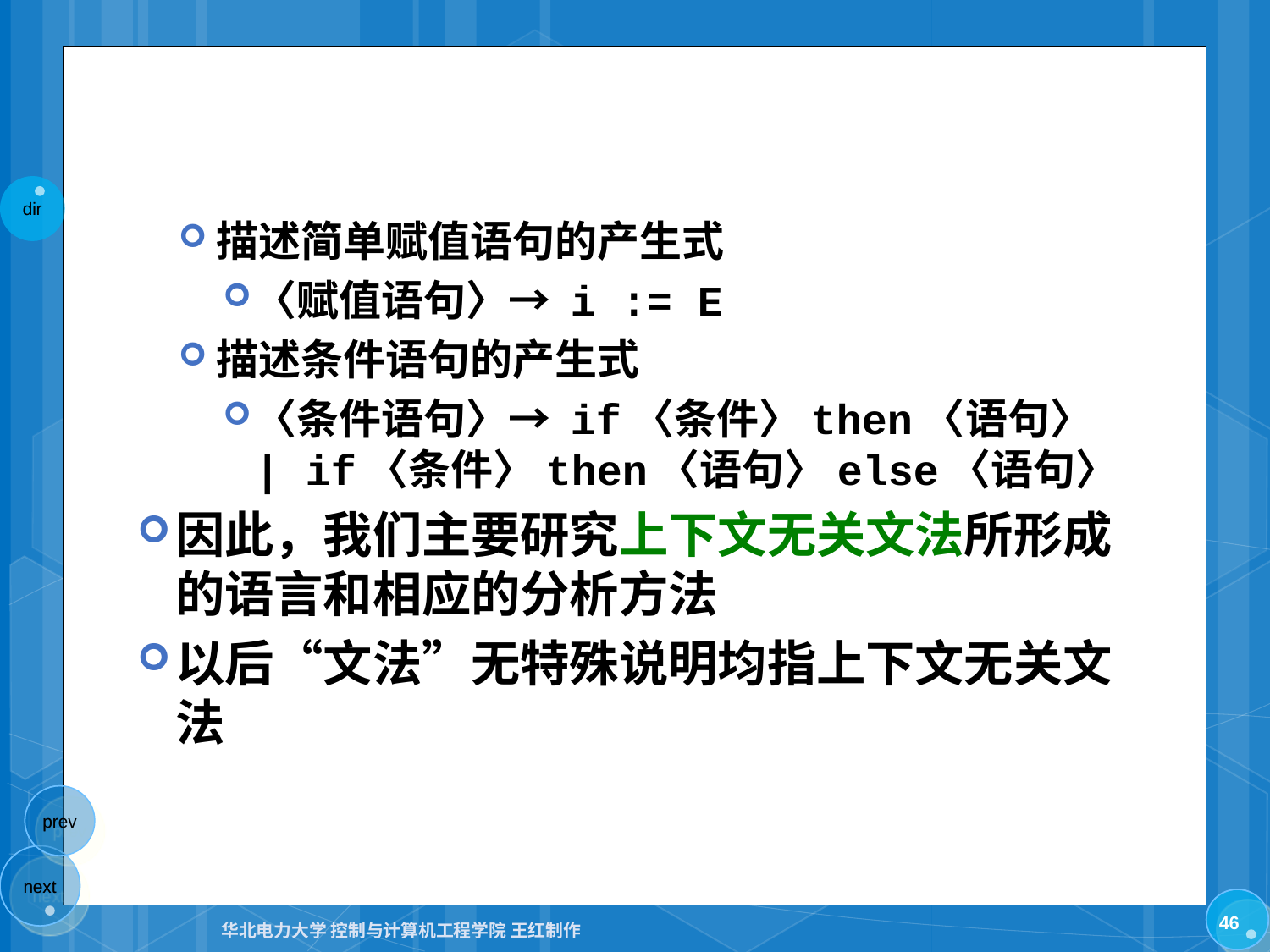

描述简单赋值语句的产生式
〈赋值语句〉→ i := E
描述条件语句的产生式
〈条件语句〉→ if〈条件〉then〈语句〉
| if〈条件〉then〈语句〉else〈语句〉
因此，我们主要研究上下文无关文法所形成的语言和相应的分析方法
以后“文法”无特殊说明均指上下文无关文法
46
华北电力大学 控制与计算机工程学院 王红制作